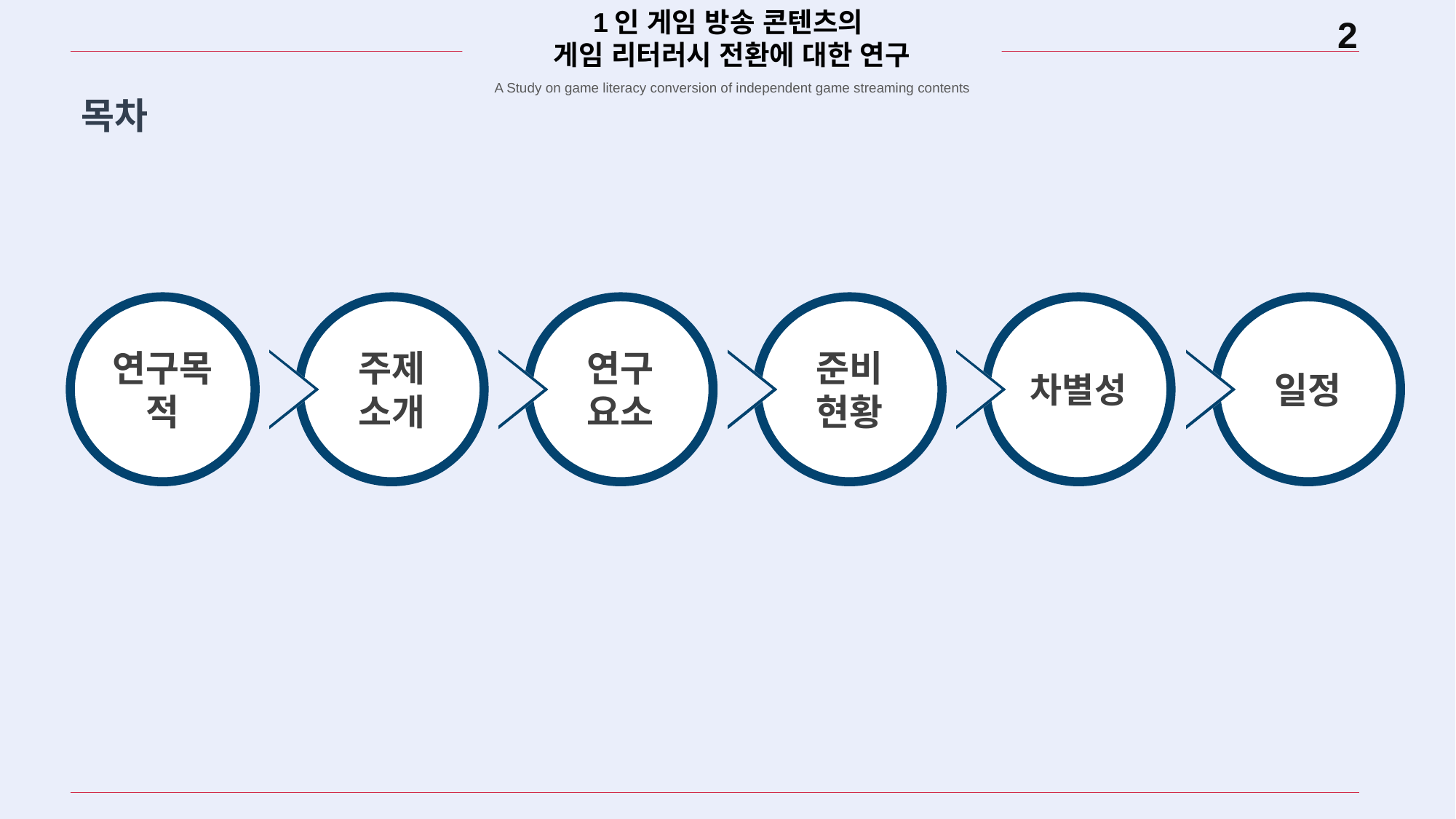

1인 게임 방송 콘텐츠의
게임 리터러시 전환에 대한 연구
A Study on game literacy conversion of independent game streaming contents
목차
연구목적
주제 소개
연구
요소
준비
현황
차별성
일정